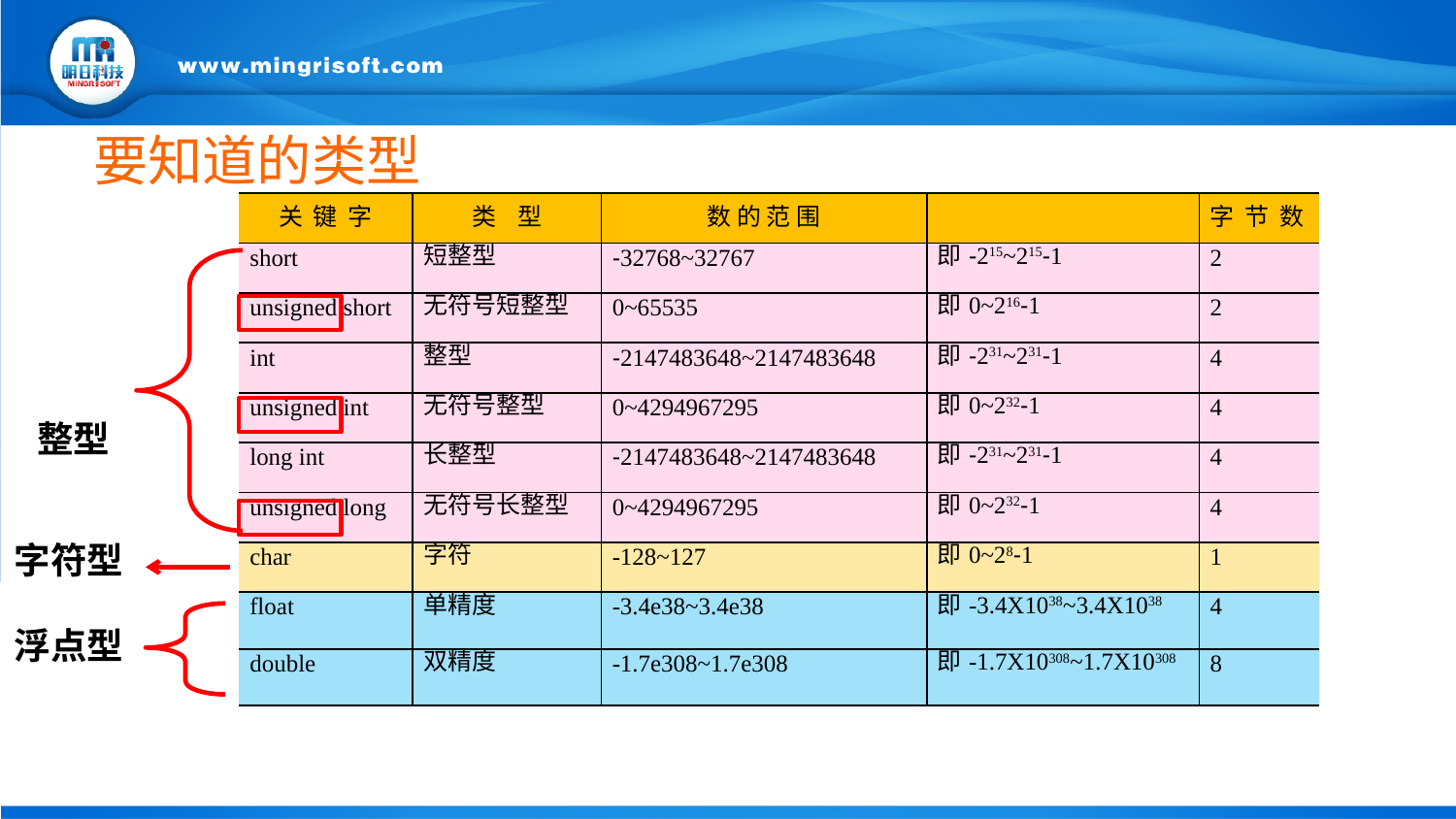

要知道的类型
| 关 键 字 | 类 型 | 数 的 范 围 |  | 字 节 数 |
| --- | --- | --- | --- | --- |
| short | 短整型 | -32768~32767 | 即-215~215-1 | 2 |
| unsigned short | 无符号短整型 | 0~65535 | 即0~216-1 | 2 |
| int | 整型 | -2147483648~2147483648 | 即-231~231-1 | 4 |
| unsigned int | 无符号整型 | 0~4294967295 | 即0~232-1 | 4 |
| long int | 长整型 | -2147483648~2147483648 | 即-231~231-1 | 4 |
| unsigned long | 无符号长整型 | 0~4294967295 | 即0~232-1 | 4 |
| char | 字符 | -128~127 | 即0~28-1 | 1 |
| float | 单精度 | -3.4e38~3.4e38 | 即-3.4X1038~3.4X1038 | 4 |
| double | 双精度 | -1.7e308~1.7e308 | 即-1.7X10308~1.7X10308 | 8 |

整型

字符型

浮点型